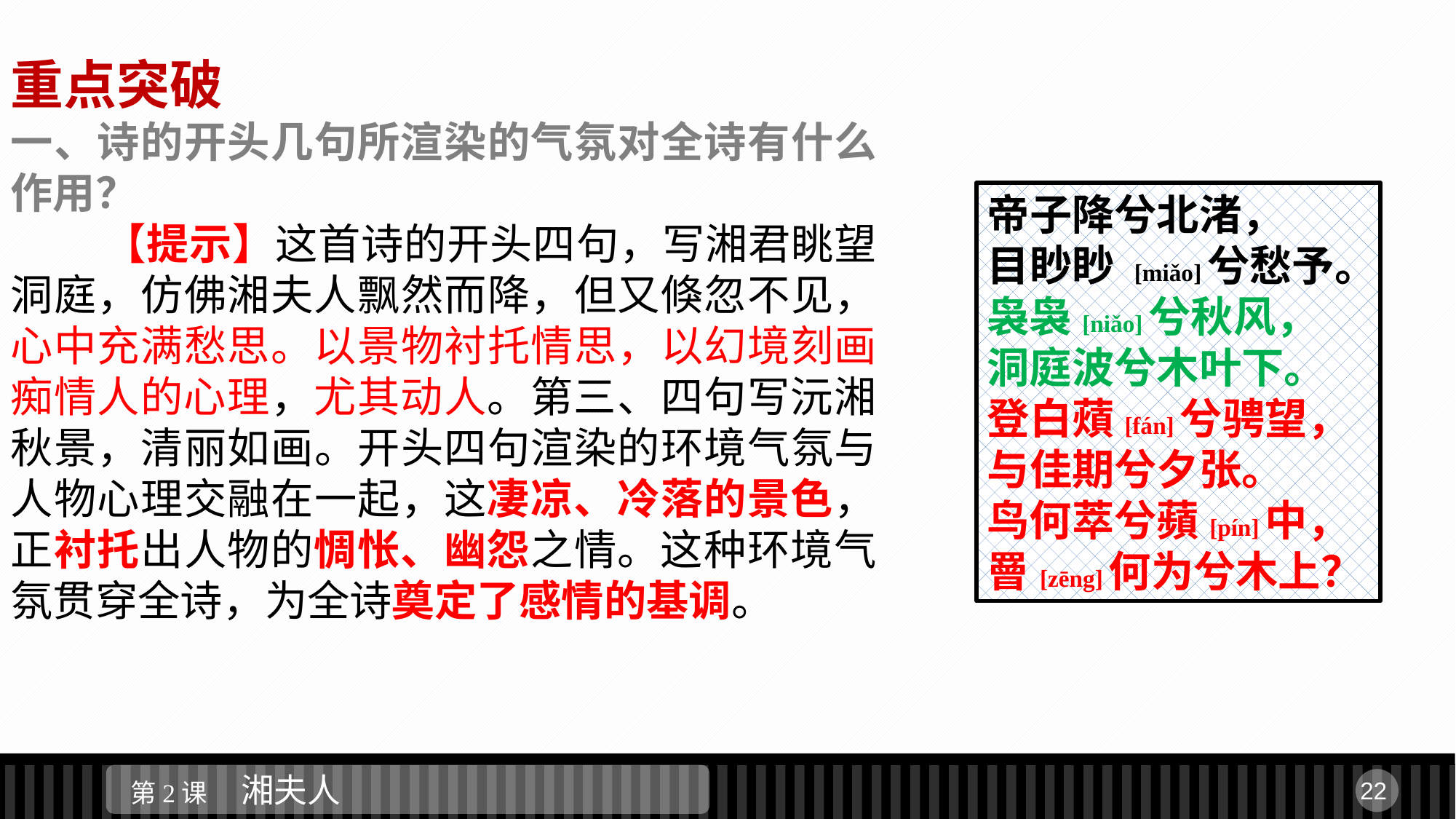

重点突破
一、诗的开头几句所渲染的气氛对全诗有什么作用？
        【提示】这首诗的开头四句，写湘君眺望洞庭，仿佛湘夫人飘然而降，但又倏忽不见，心中充满愁思。以景物衬托情思，以幻境刻画痴情人的心理，尤其动人。第三、四句写沅湘秋景，清丽如画。开头四句渲染的环境气氛与人物心理交融在一起，这凄凉、冷落的景色，正衬托出人物的惆怅、幽怨之情。这种环境气氛贯穿全诗，为全诗奠定了感情的基调。
帝子降兮北渚，
目眇眇 [miǎo]兮愁予。
袅袅[niǎo]兮秋风，
洞庭波兮木叶下。
登白薠[fán]兮骋望，
与佳期兮夕张。
鸟何萃兮蘋[pín]中，
罾[zēng]何为兮木上？